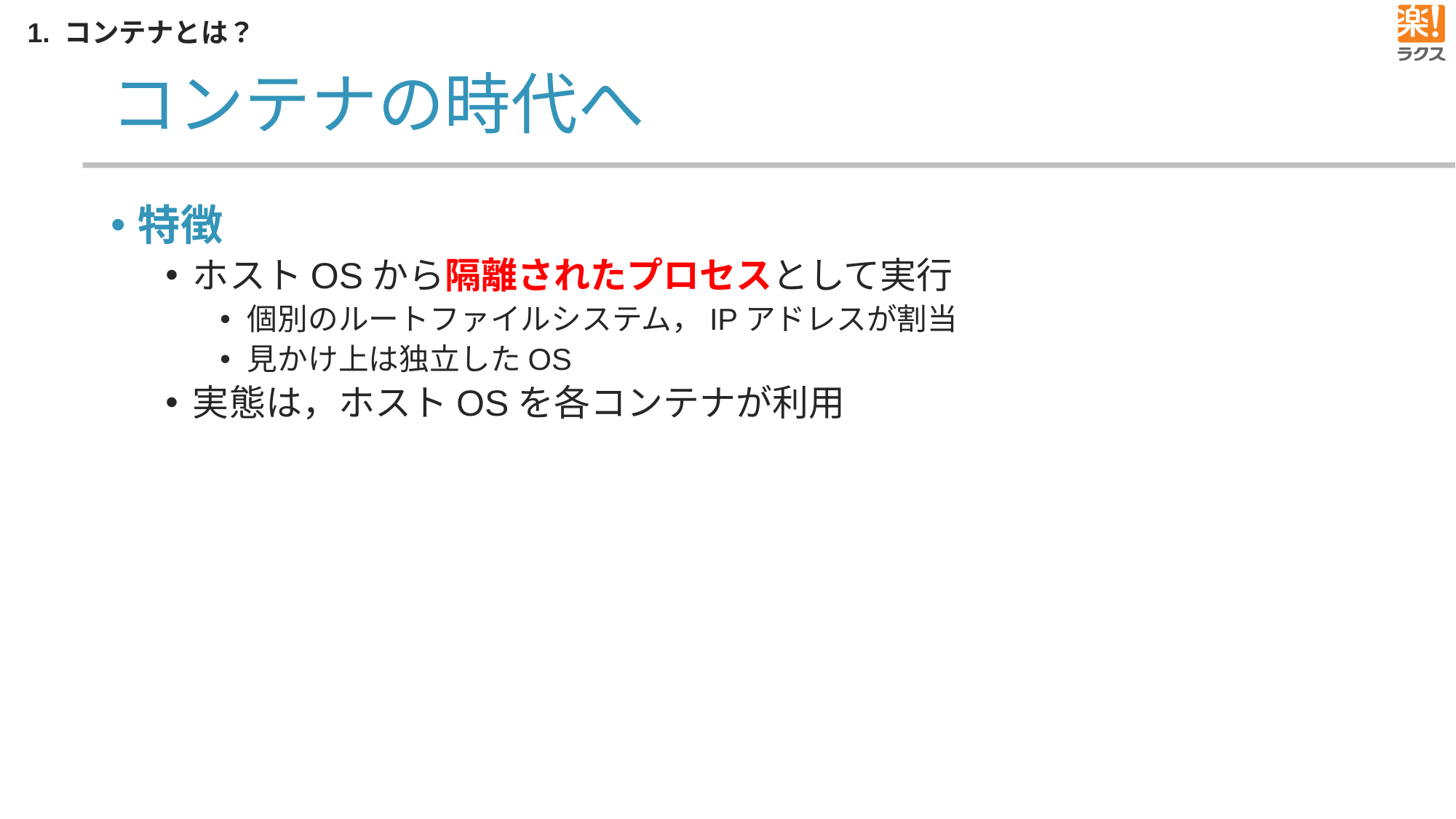

1. コンテナとは？
# コンテナの時代へ
特徴
ホストOSから隔離されたプロセスとして実行
個別のルートファイルシステム，IPアドレスが割当
見かけ上は独立したOS
実態は，ホストOSを各コンテナが利用